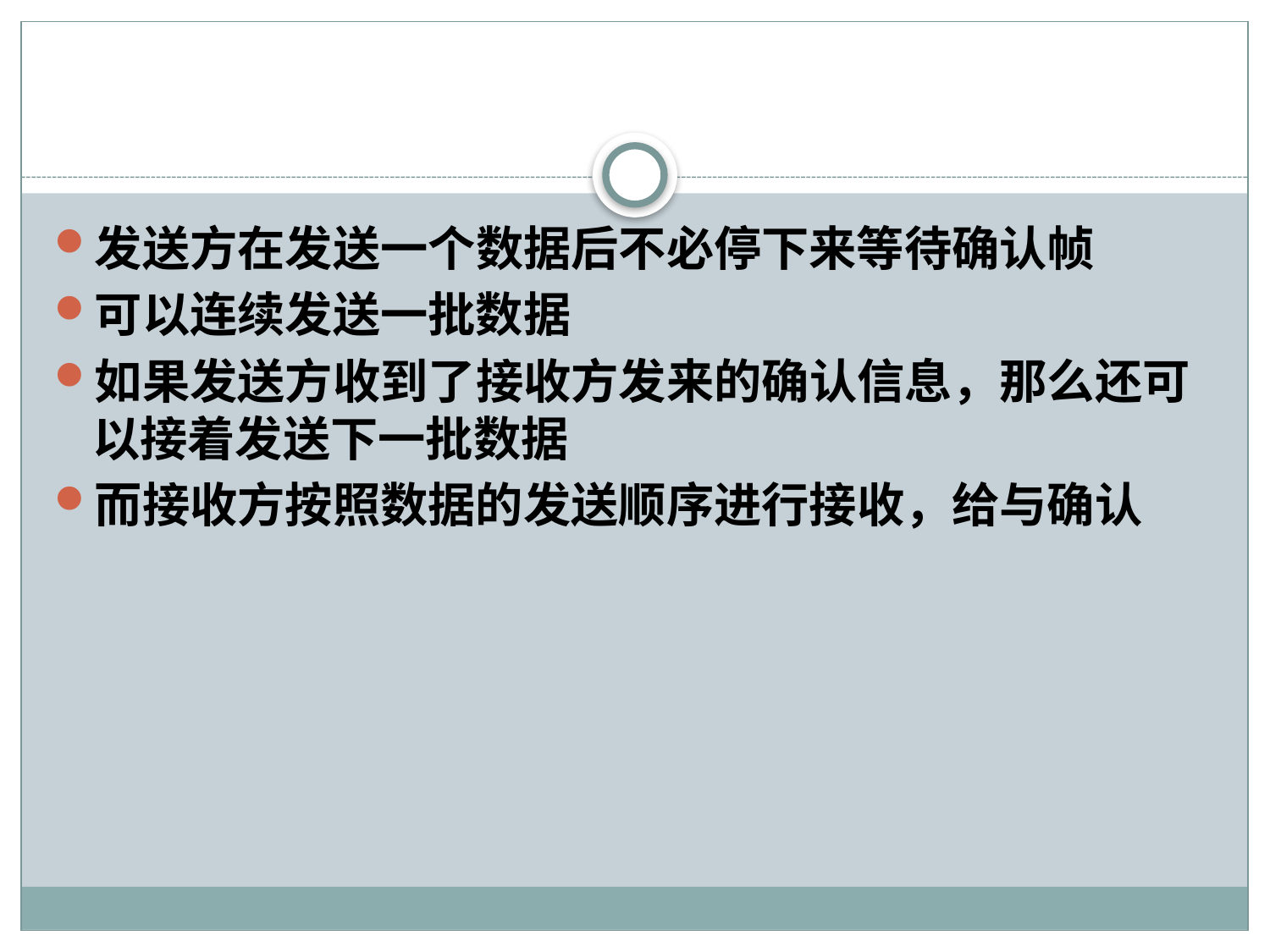

#
发送方在发送一个数据后不必停下来等待确认帧
可以连续发送一批数据
如果发送方收到了接收方发来的确认信息，那么还可以接着发送下一批数据
而接收方按照数据的发送顺序进行接收，给与确认